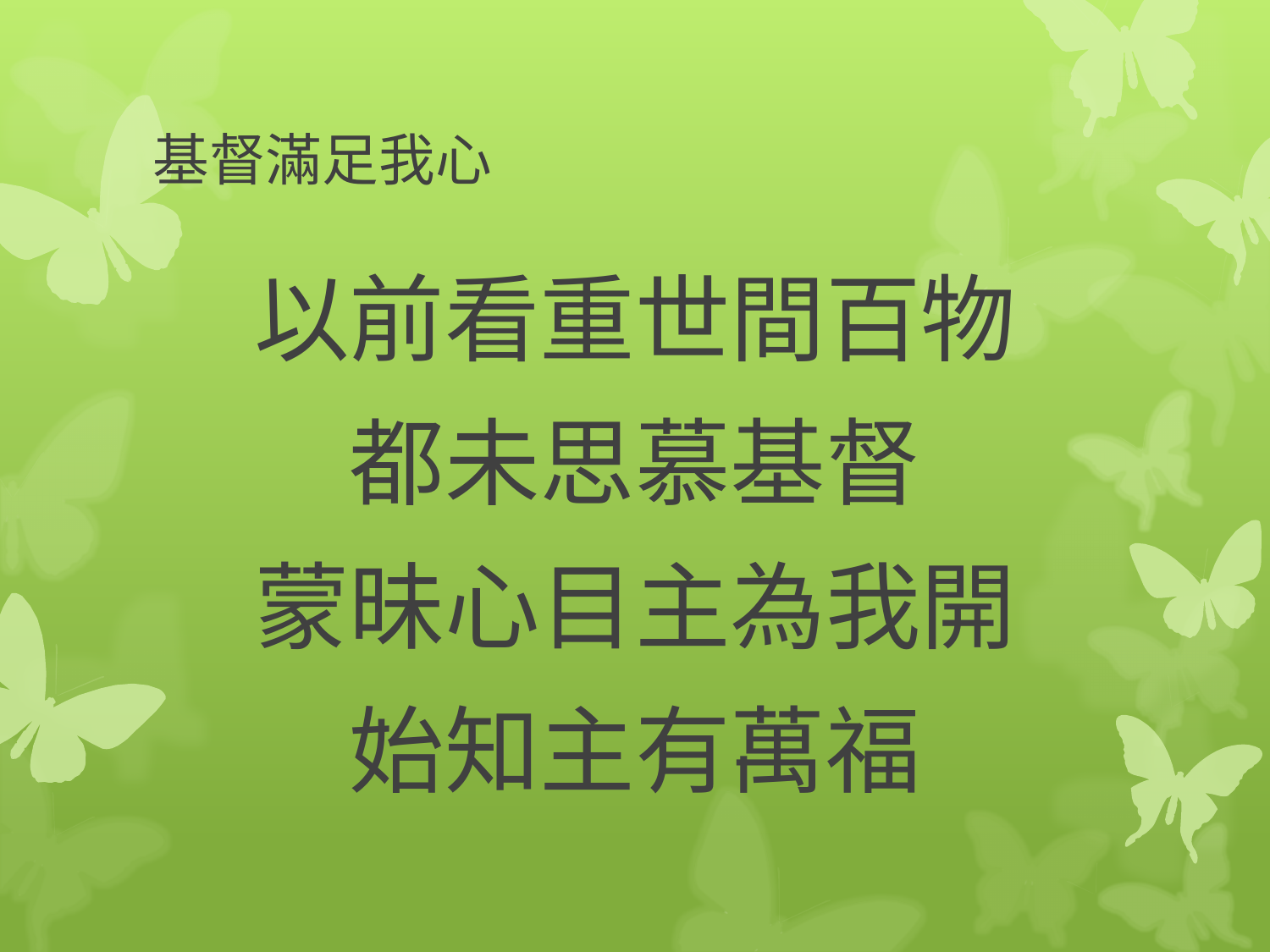

# 基督滿足我心
以前看重世間百物
都未思慕基督
蒙昧心目主為我開
始知主有萬福